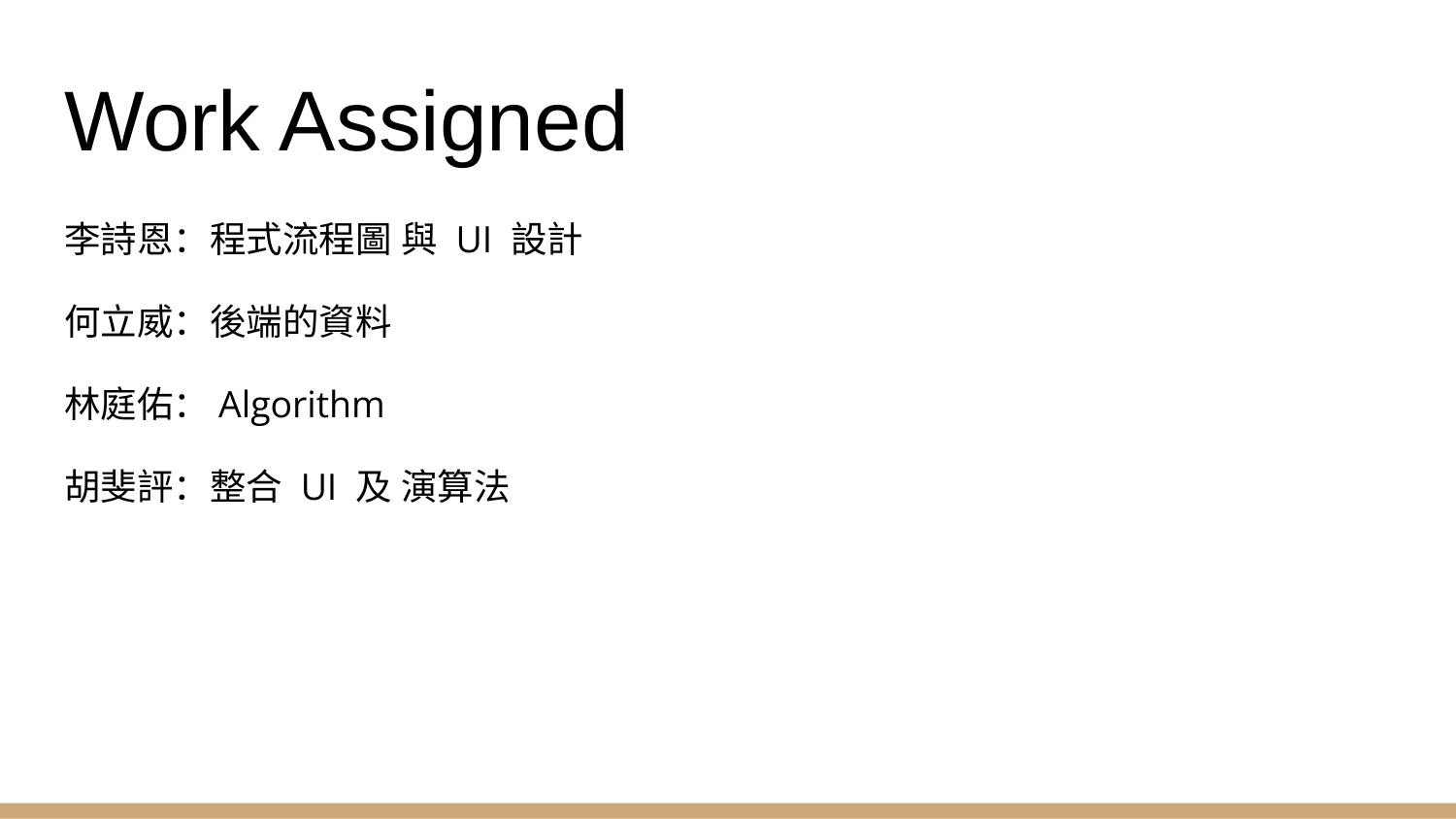

# Work Assigned
李詩恩：程式流程圖 與 UI 設計
何立威：後端的資料
林庭佑：Algorithm
胡斐評：整合 UI 及 演算法